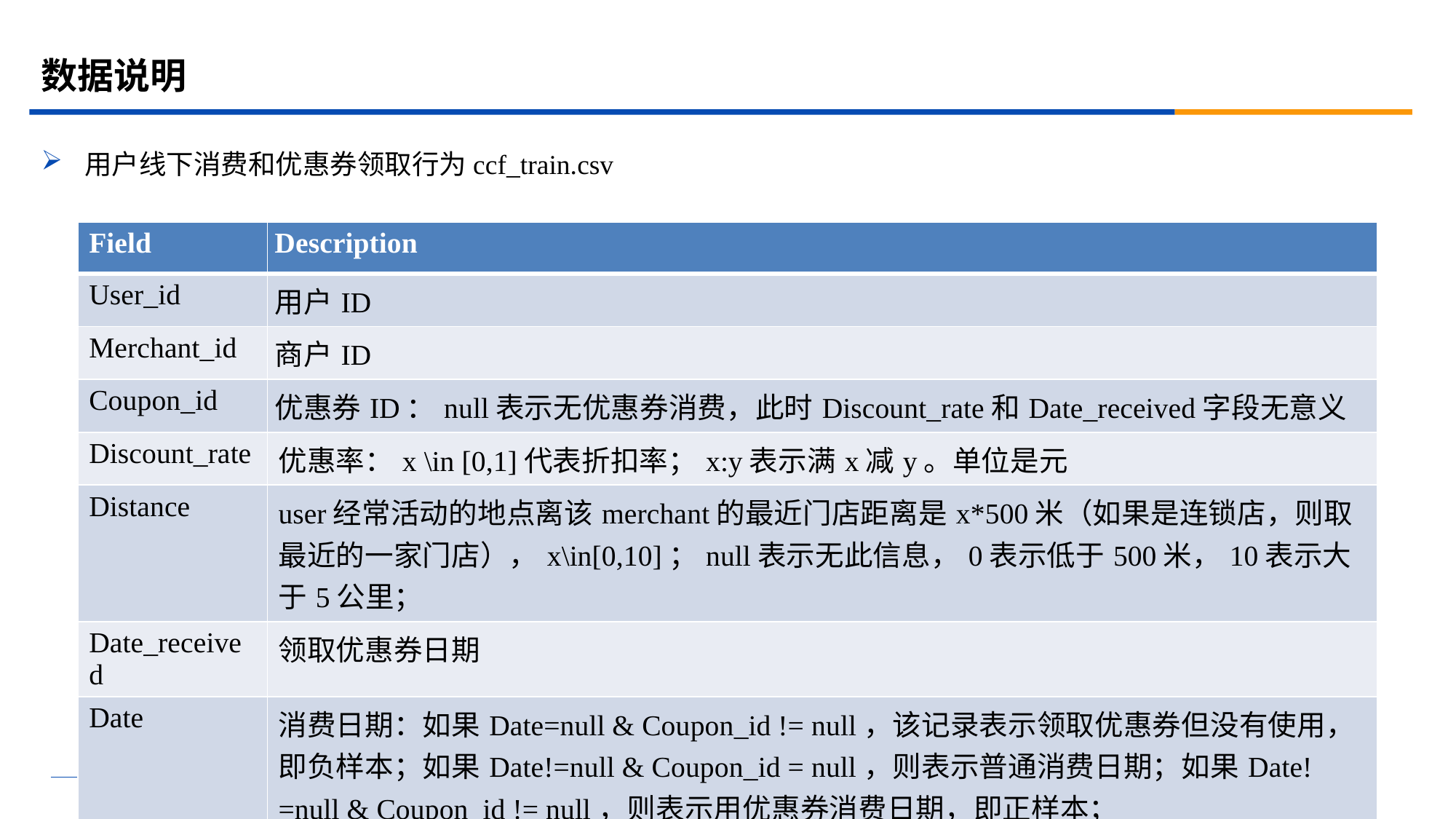

# 数据说明
用户线下消费和优惠券领取行为ccf_train.csv
| Field | Description |
| --- | --- |
| User\_id | 用户ID |
| Merchant\_id | 商户ID |
| Coupon\_id | 优惠券ID：null表示无优惠券消费，此时Discount\_rate和Date\_received字段无意义 |
| Discount\_rate | 优惠率：x \in [0,1]代表折扣率；x:y表示满x减y。单位是元 |
| Distance | user经常活动的地点离该merchant的最近门店距离是x\*500米（如果是连锁店，则取最近的一家门店），x\in[0,10]；null表示无此信息，0表示低于500米，10表示大于5公里； |
| Date\_received | 领取优惠券日期 |
| Date | 消费日期：如果Date=null & Coupon\_id != null，该记录表示领取优惠券但没有使用，即负样本；如果Date!=null & Coupon\_id = null，则表示普通消费日期；如果Date!=null & Coupon\_id != null，则表示用优惠券消费日期，即正样本； |